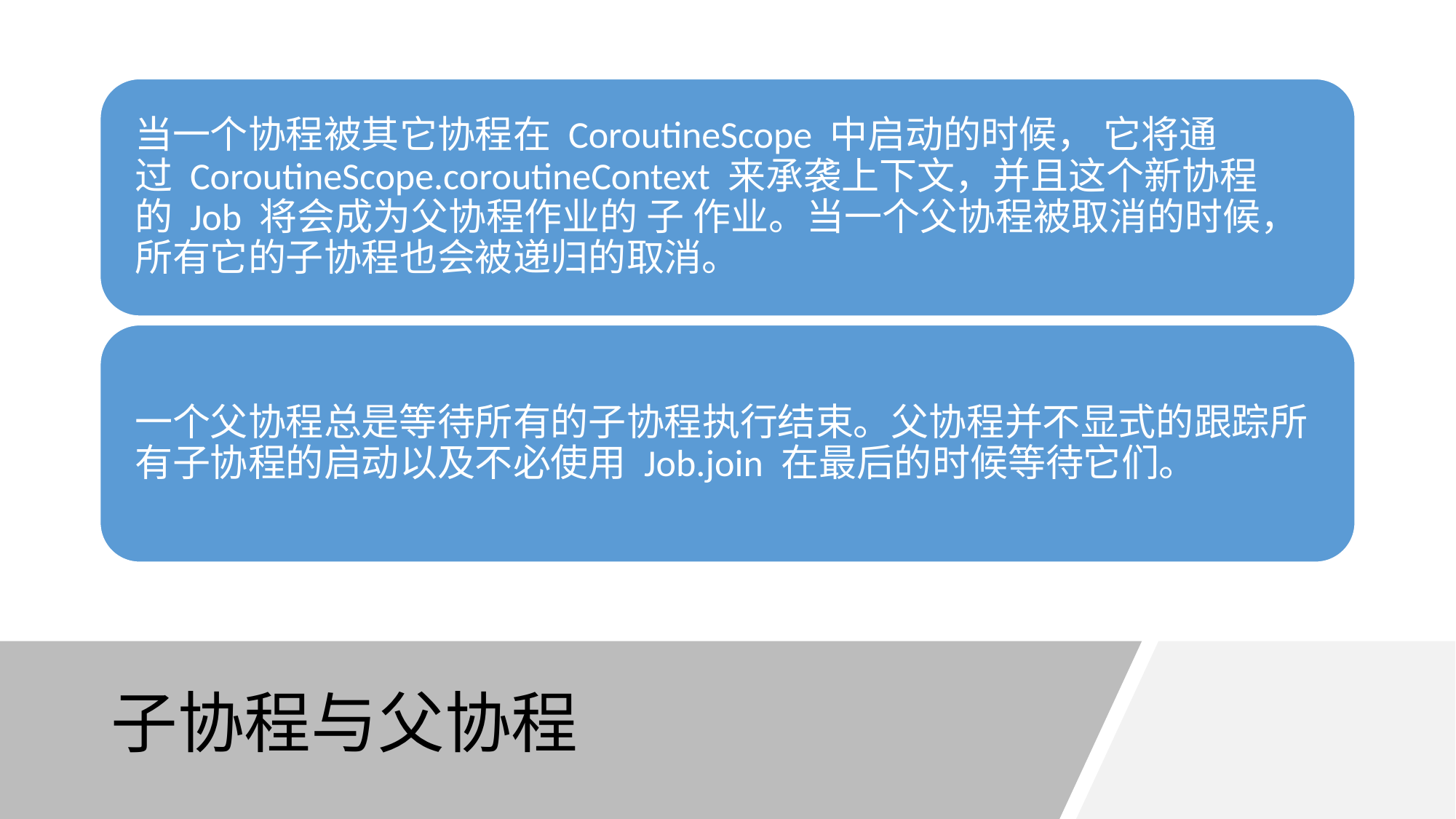

当一个协程被其它协程在 CoroutineScope 中启动的时候， 它将通过 CoroutineScope.coroutineContext 来承袭上下文，并且这个新协程的 Job 将会成为父协程作业的 子 作业。当一个父协程被取消的时候，所有它的子协程也会被递归的取消。
一个父协程总是等待所有的子协程执行结束。父协程并不显式的跟踪所有子协程的启动以及不必使用 Job.join 在最后的时候等待它们。

# 子协程与父协程